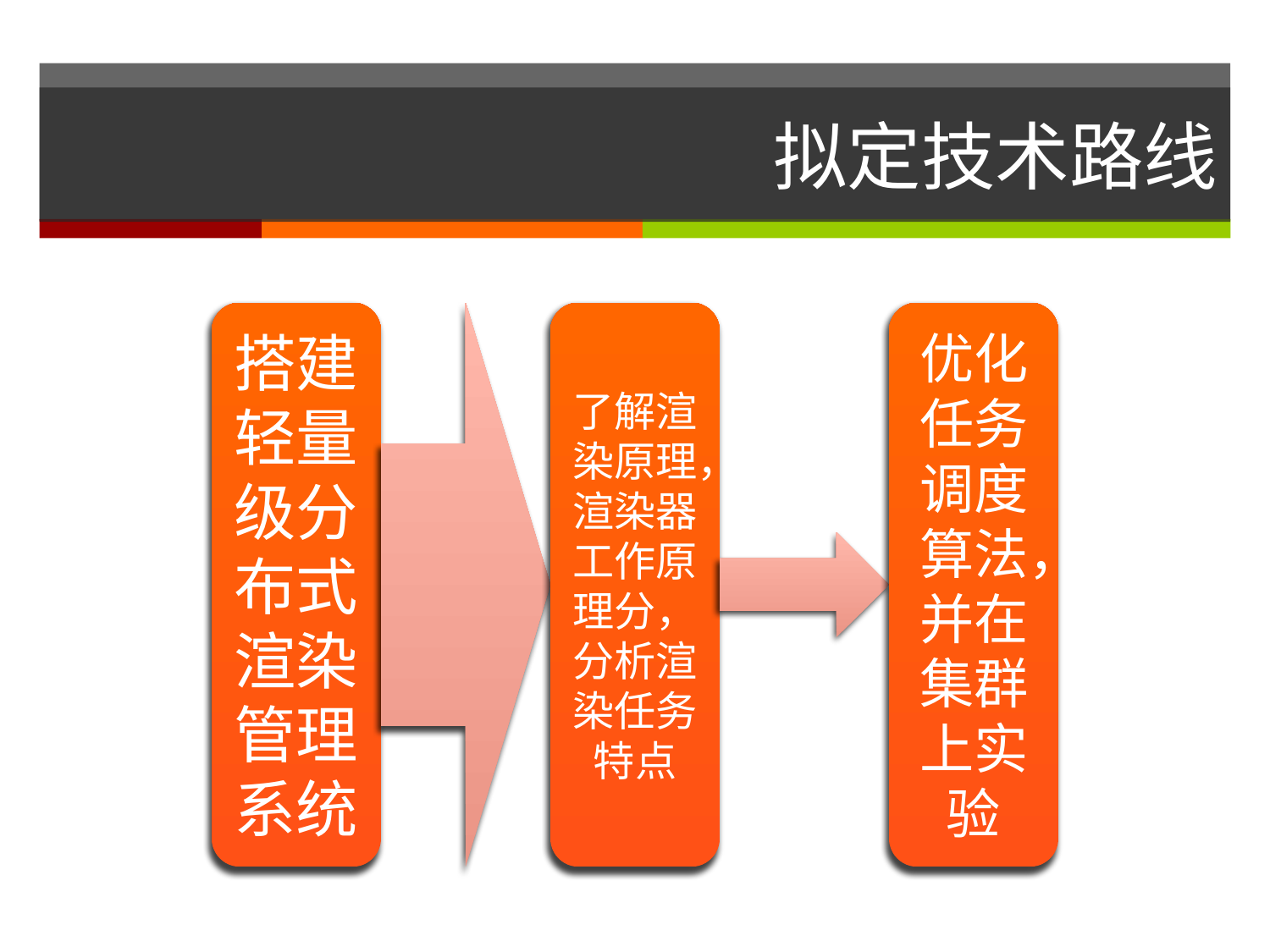

# 拟定技术路线
搭建轻量级分布式渲染管理系统
了解渲染原理，渲染器工作原理分，分析渲染任务特点
优化任务调度算法，并在集群上实验